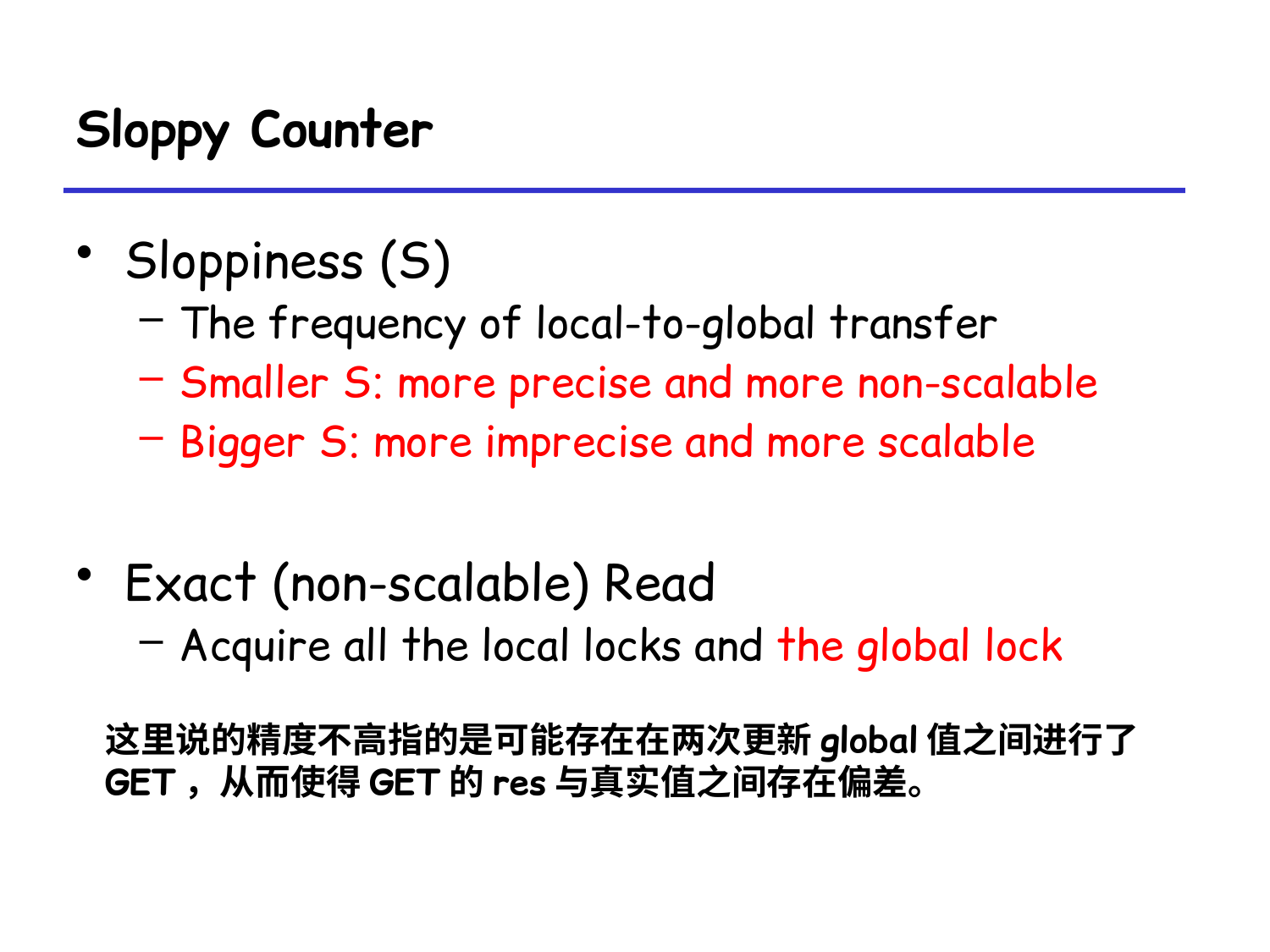

# Sloppy Counter
Sloppiness (S)
The frequency of local-to-global transfer
Smaller S: more precise and more non-scalable
Bigger S: more imprecise and more scalable

Exact (non-scalable) Read
Acquire all the local locks and the global lock

这里说的精度不高指的是可能存在在两次更新global值之间进行了
GET，从而使得GET的res与真实值之间存在偏差。
14